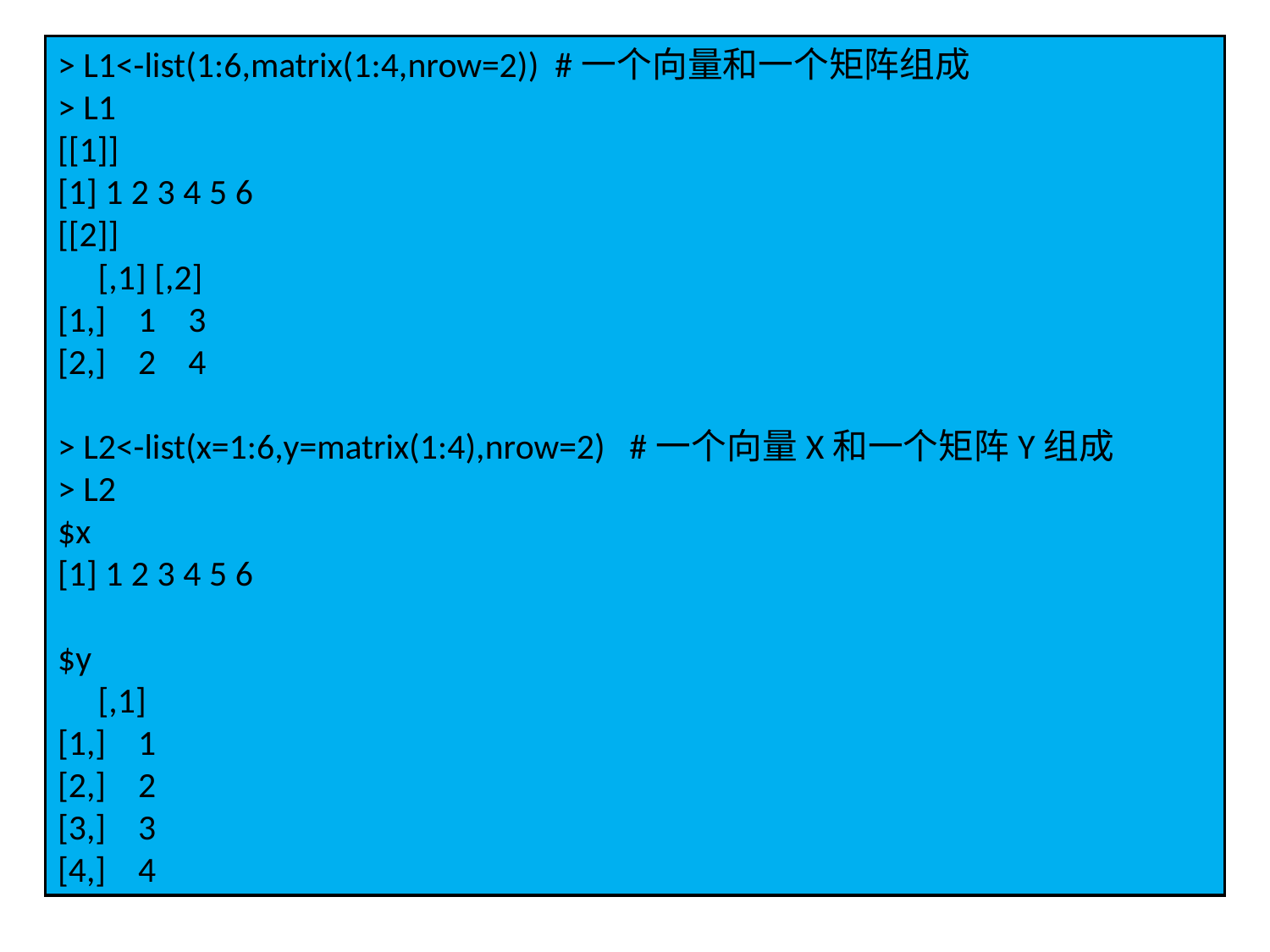

> L1<-list(1:6,matrix(1:4,nrow=2))  #一个向量和一个矩阵组成
> L1
[[1]]
[1] 1 2 3 4 5 6
[[2]]
     [,1] [,2]
[1,]    1    3
[2,]    2    4

> L2<-list(x=1:6,y=matrix(1:4),nrow=2)   #一个向量X和一个矩阵Y组成
> L2
$x
[1] 1 2 3 4 5 6

$y
     [,1]
[1,]    1
[2,]    2
[3,]    3
[4,]    4
#